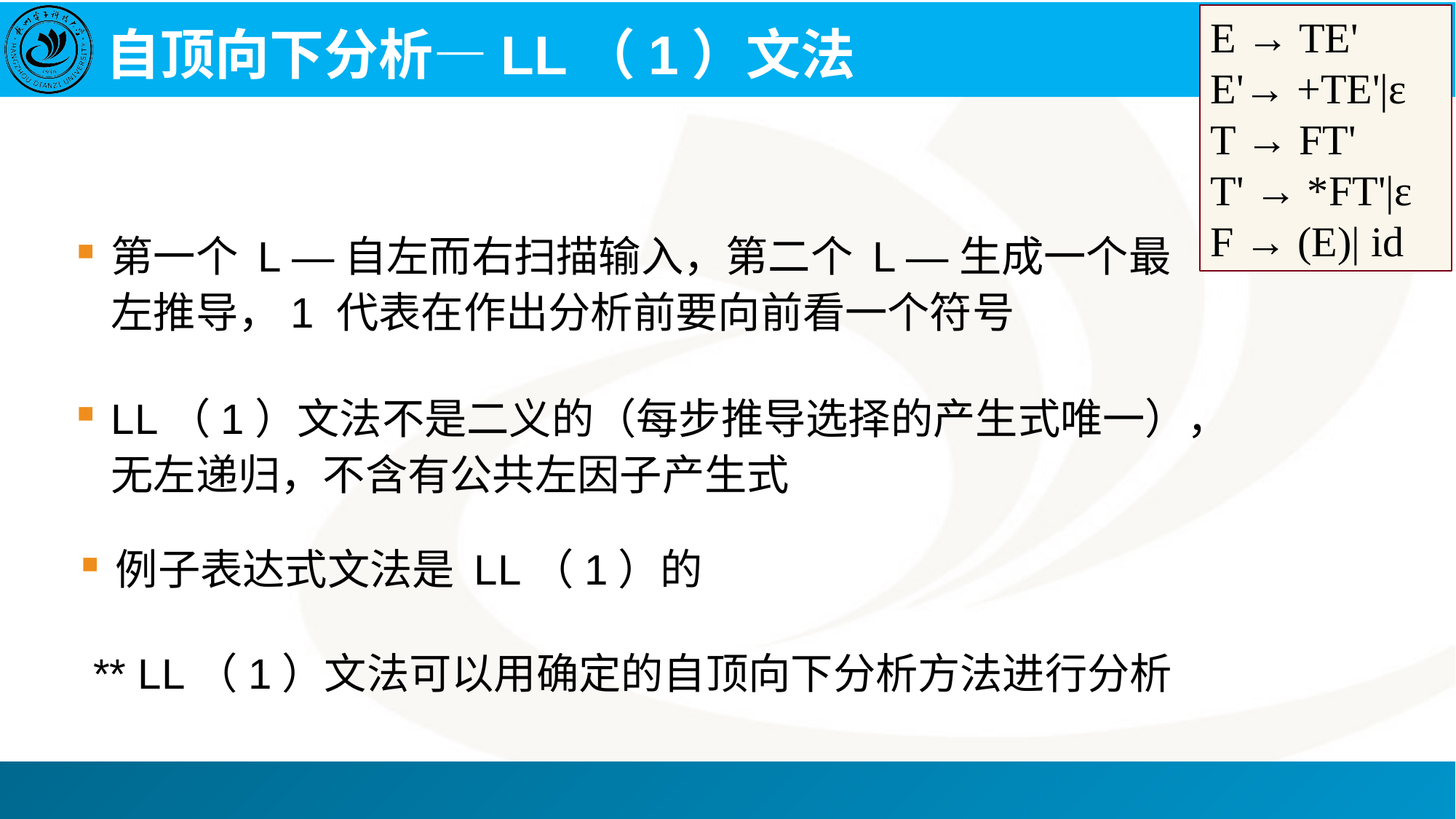

# 自顶向下分析—LL（1）文法
E → TE'
E'→ +TE'|ε
T → FT'
T' → *FT'|ε
F → (E)| id
第一个 L —自左而右扫描输入，第二个 L —生成一个最左推导，1 代表在作出分析前要向前看一个符号
LL（1）文法不是二义的（每步推导选择的产生式唯一），无左递归，不含有公共左因子产生式
例子表达式文法是 LL（1）的
 ** LL（1）文法可以用确定的自顶向下分析方法进行分析
36